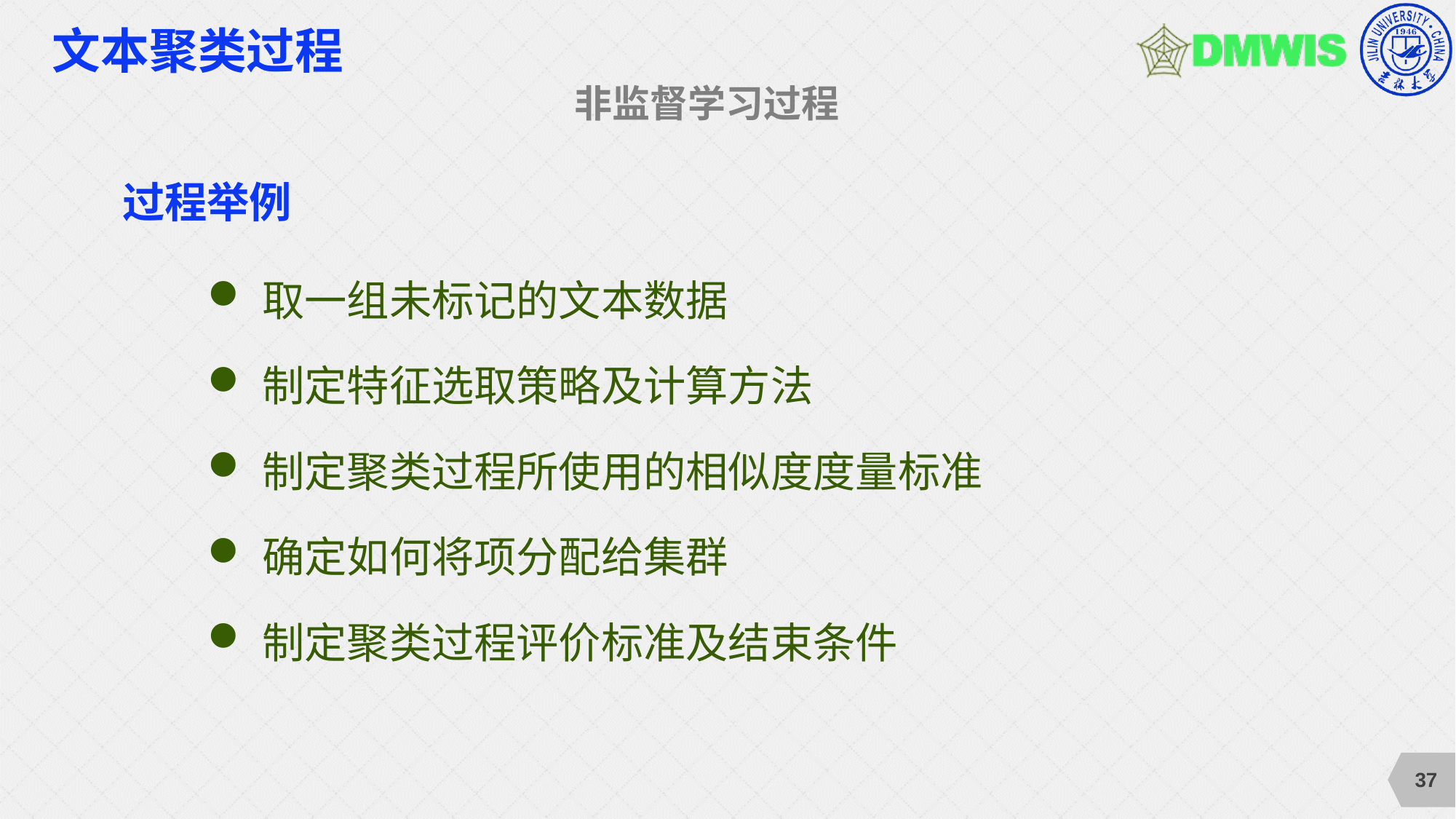

# 文本聚类过程
非监督学习过程
过程举例
取一组未标记的文本数据
制定特征选取策略及计算方法
制定聚类过程所使用的相似度度量标准
确定如何将项分配给集群
制定聚类过程评价标准及结束条件
37